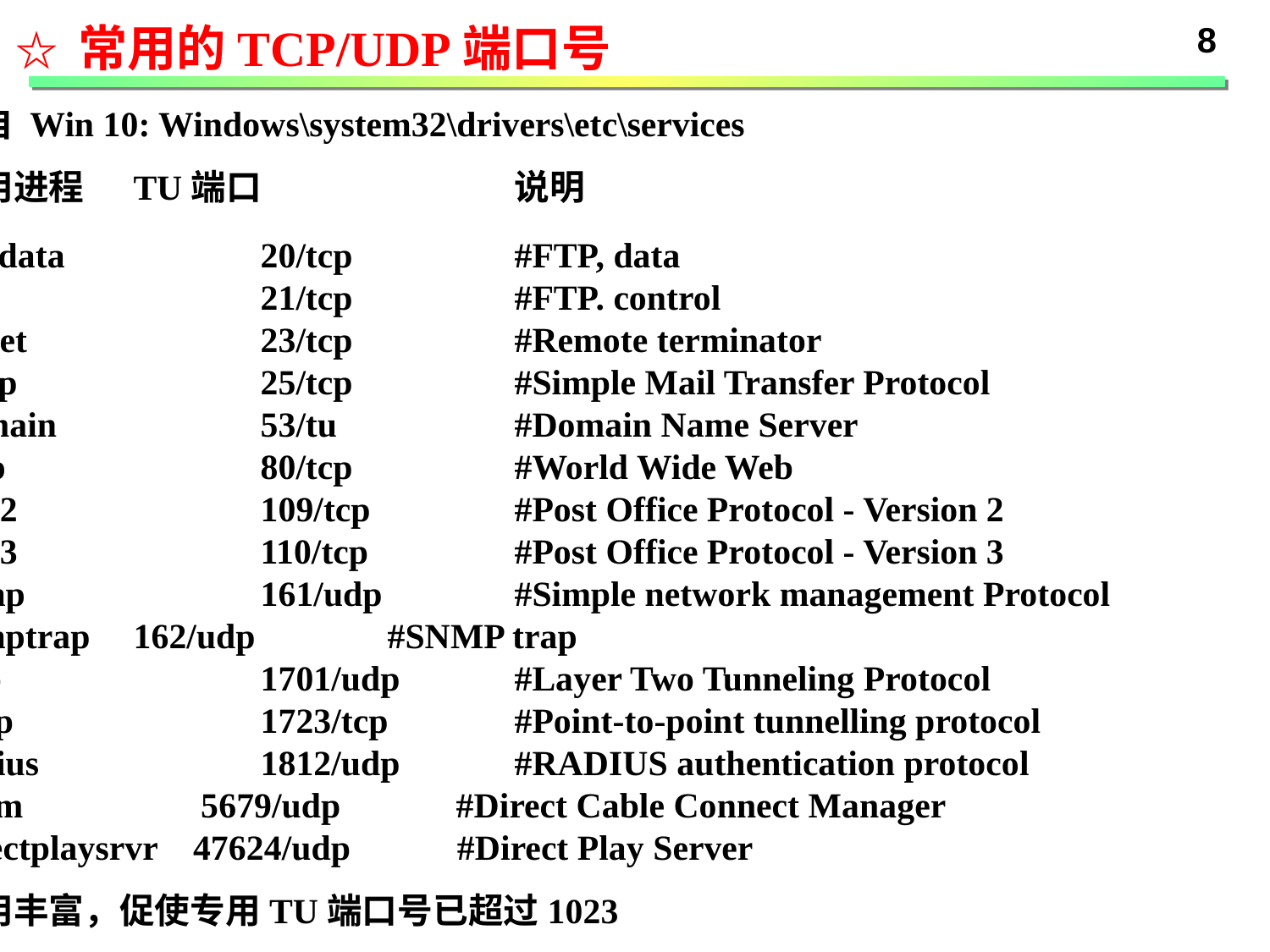

☆ 常用的TCP/UDP端口号
8

源自 Win 10: Windows\system32\drivers\etc\services

应用进程	TU端口		说明

ftp-data		20/tcp		#FTP, data
ftp			21/tcp		#FTP. control
telnet		23/tcp		#Remote terminator
smtp		25/tcp		#Simple Mail Transfer Protocol
domain		53/tu		#Domain Name Server
http			80/tcp		#World Wide Web
pop2		109/tcp		#Post Office Protocol - Version 2
pop3		110/tcp		#Post Office Protocol - Version 3
snmp		161/udp		#Simple network management Protocol
snmptrap	162/udp		#SNMP trap
l2tp			1701/udp	#Layer Two Tunneling Protocol
pptp		1723/tcp	#Point-to-point tunnelling protocol
radius		1812/udp	#RADIUS authentication protocol
dccm                    5679/udp             #Direct Cable Connect Manager
directplaysrvr    47624/udp            #Direct Play Server

应用丰富，促使专用TU端口号已超过1023